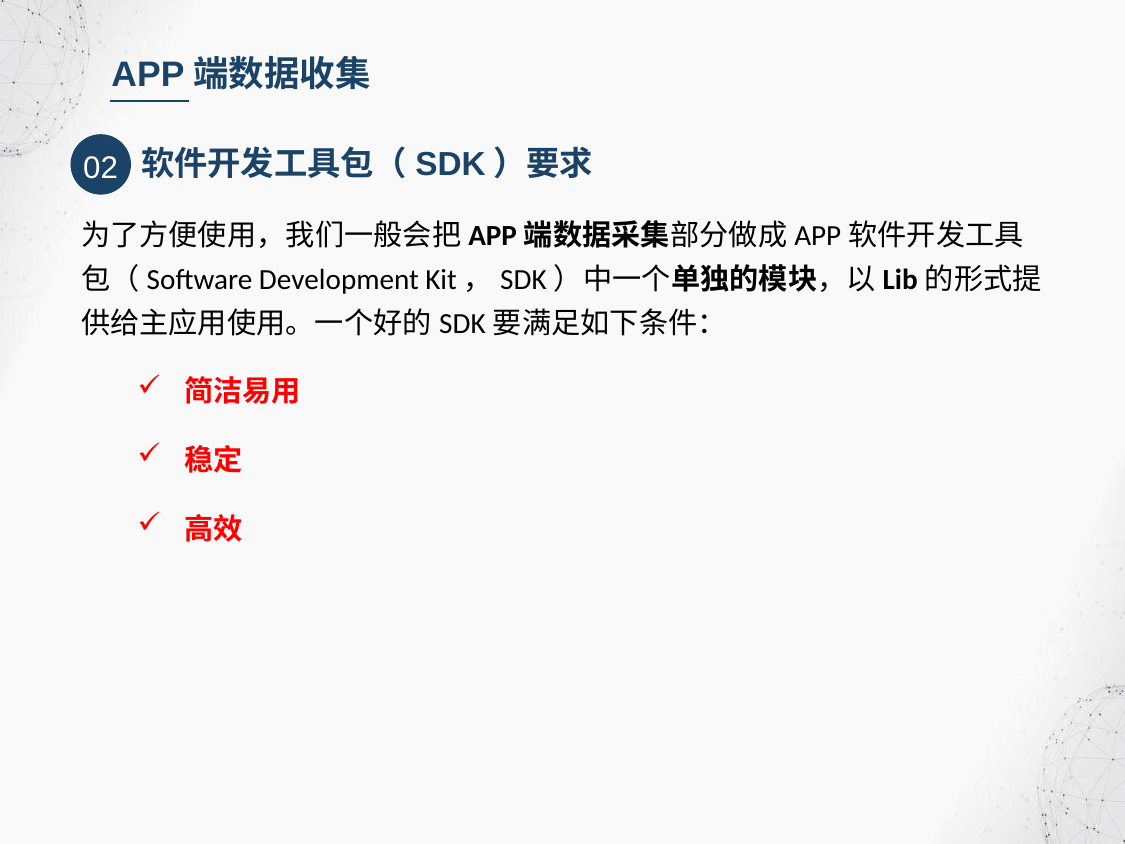

APP端数据收集

02
软件开发工具包（SDK）要求
为了方便使用，我们一般会把APP端数据采集部分做成APP软件开发工具包（Software Development Kit，SDK）中一个单独的模块，以Lib的形式提供给主应用使用。一个好的SDK要满足如下条件：
简洁易用
稳定
高效